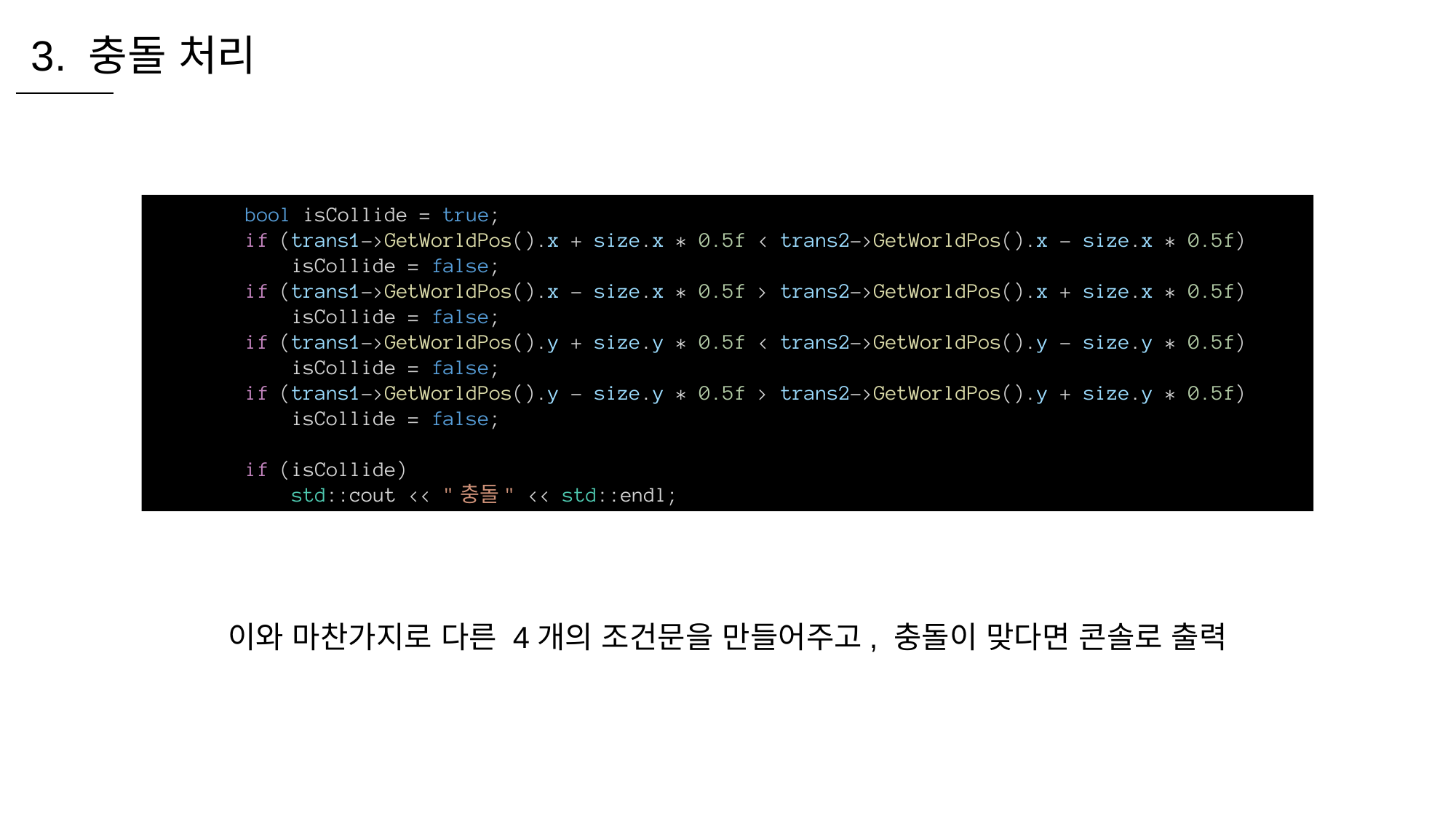

3. 충돌 처리
        bool isCollide = true;
        if (trans1->GetWorldPos().x + size.x * 0.5f < trans2->GetWorldPos().x - size.x * 0.5f)
            isCollide = false;
        if (trans1->GetWorldPos().x - size.x * 0.5f > trans2->GetWorldPos().x + size.x * 0.5f)
            isCollide = false;
        if (trans1->GetWorldPos().y + size.y * 0.5f < trans2->GetWorldPos().y - size.y * 0.5f)
            isCollide = false;
        if (trans1->GetWorldPos().y - size.y * 0.5f > trans2->GetWorldPos().y + size.y * 0.5f)
            isCollide = false;
        if (isCollide)
            std::cout << "충돌" << std::endl;
이와 마찬가지로 다른 4개의 조건문을 만들어주고, 충돌이 맞다면 콘솔로 출력